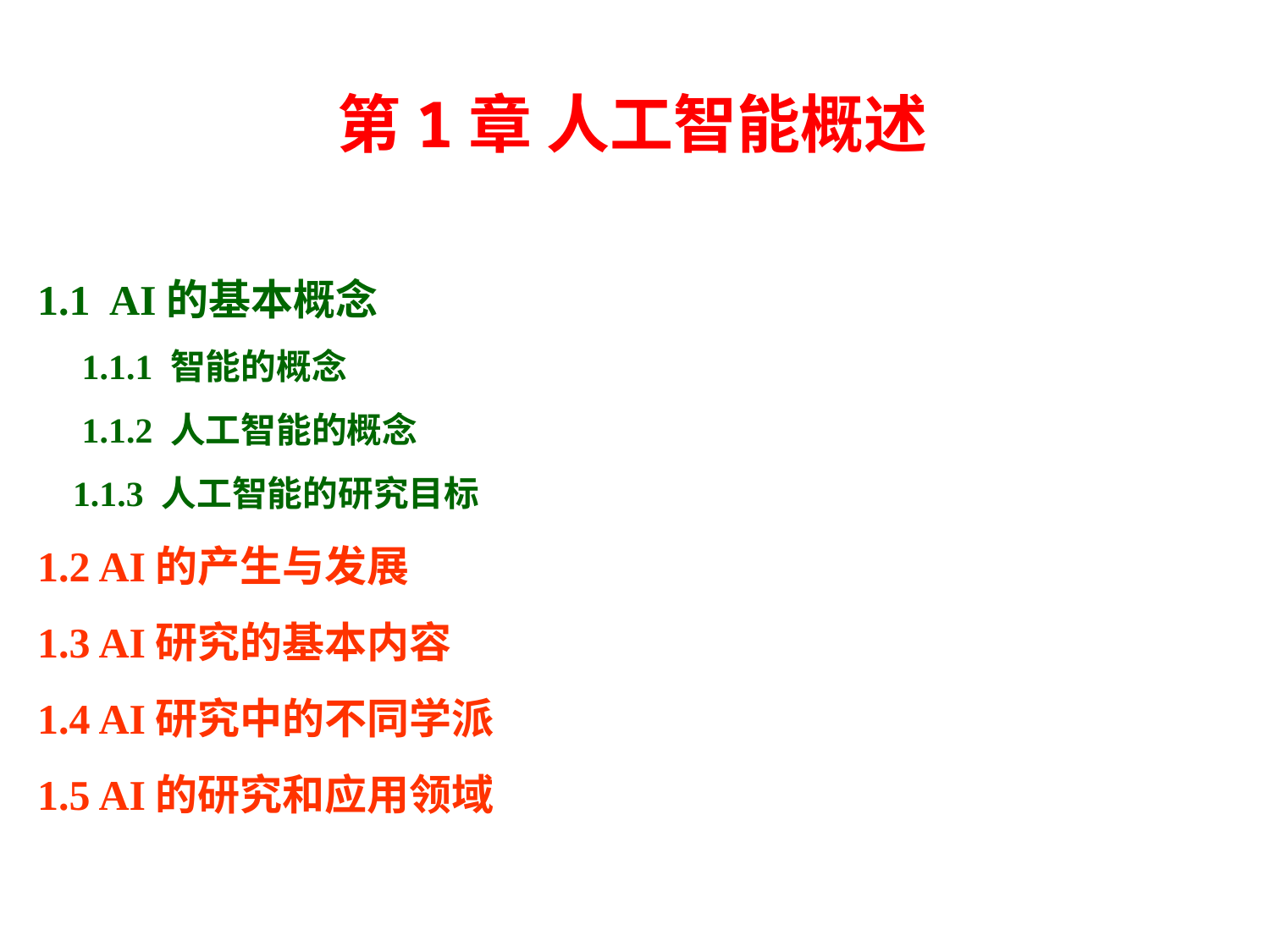

# 第1章 人工智能概述
1.1  AI的基本概念
     1.1.1 智能的概念
     1.1.2 人工智能的概念
    1.1.3 人工智能的研究目标
1.2 AI的产生与发展
1.3 AI研究的基本内容
1.4 AI研究中的不同学派
1.5 AI的研究和应用领域
4